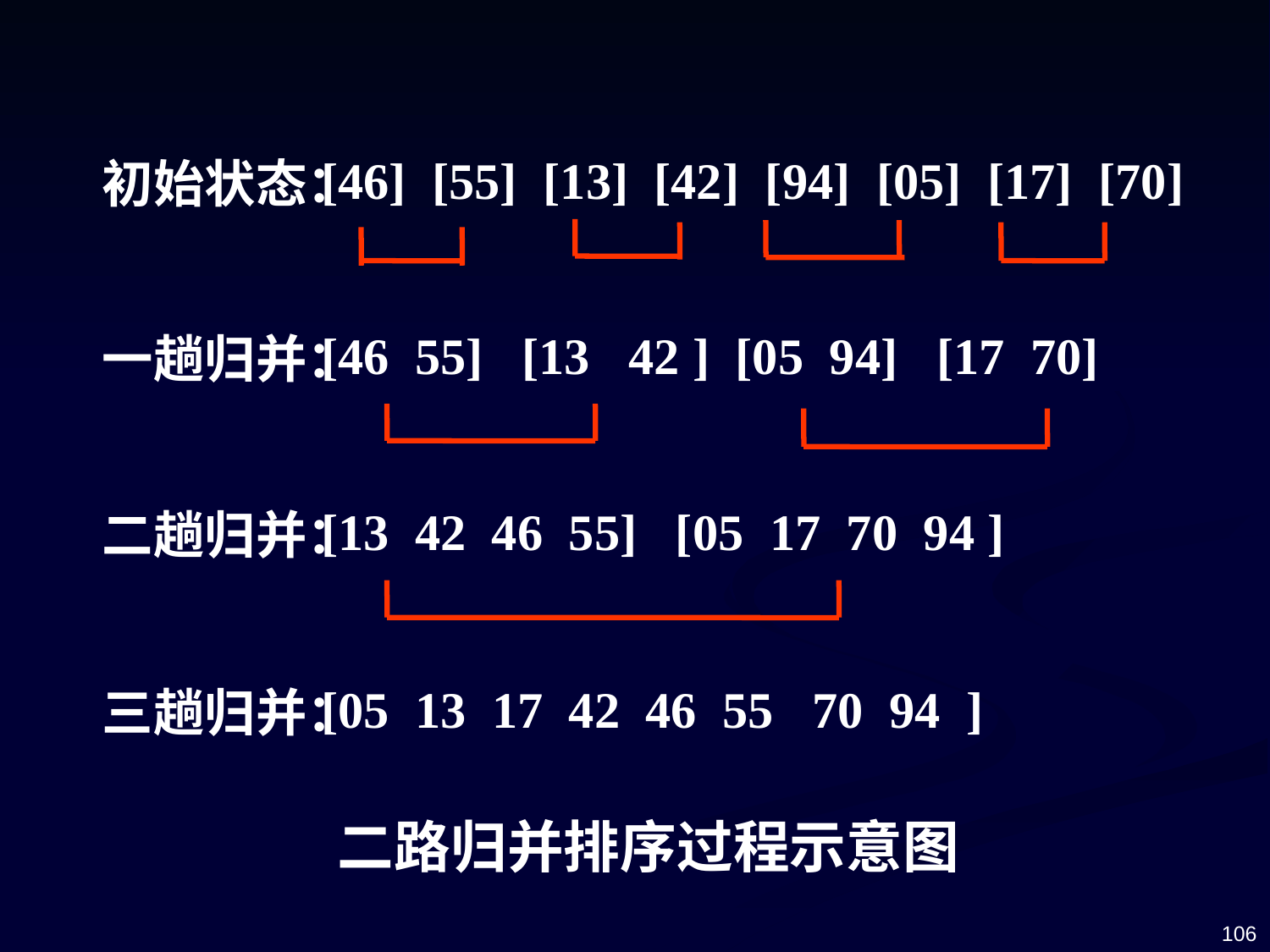

[46]  [55]  [13]  [42]  [94]  [05]  [17]  [70]

初始状态：

 [46  55]   [13   42 ]  [05  94]   [17  70]

一趟归并：

 [13  42  46  55]   [05  17  70  94 ]

二趟归并：

 [05  13  17  42  46  55   70  94  ]

三趟归并：

二路归并排序过程示意图
106